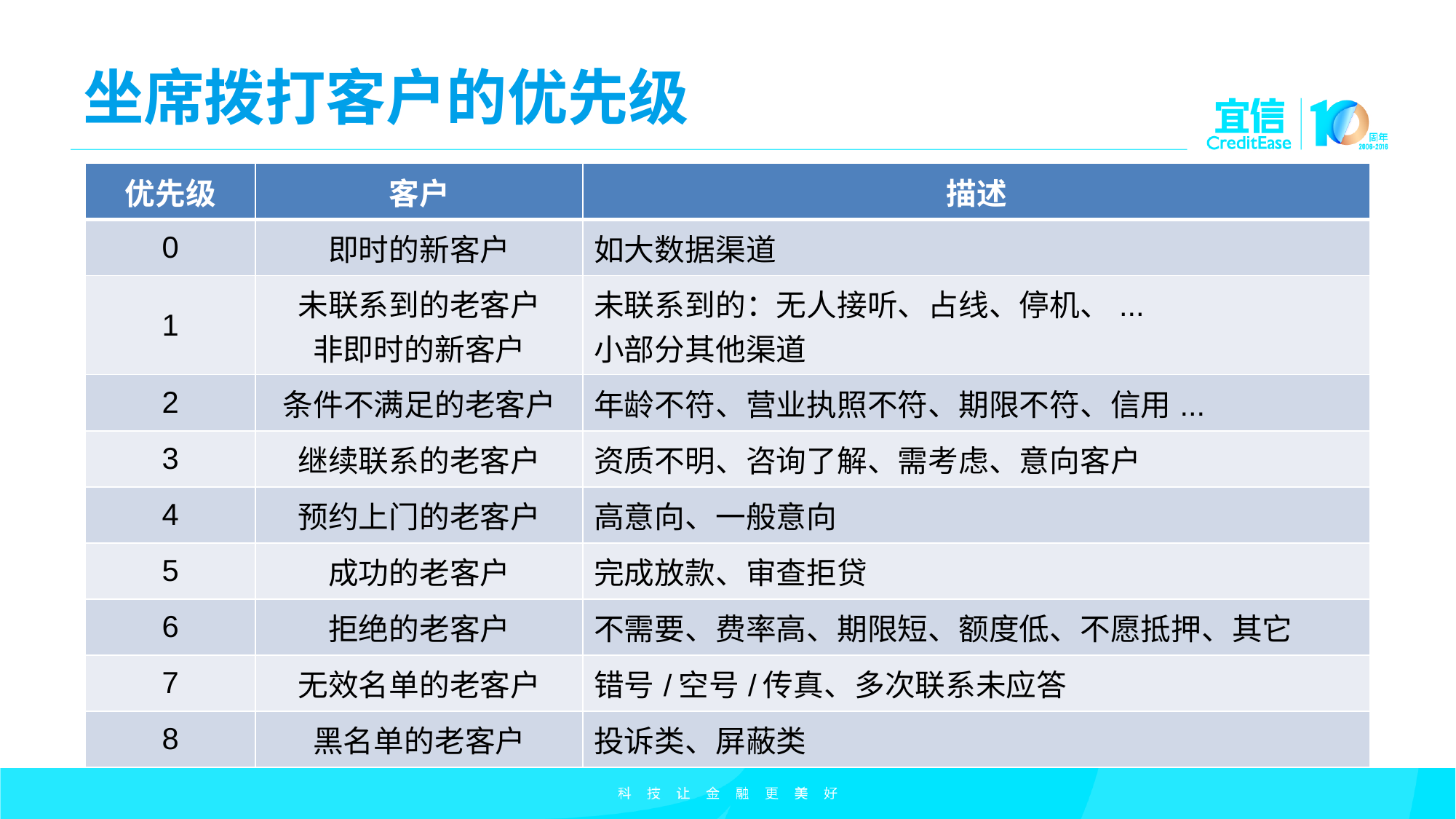

坐席拨打客户的优先级
| 优先级 | 客户 | 描述 |
| --- | --- | --- |
| 0 | 即时的新客户 | 如大数据渠道 |
| 1 | 未联系到的老客户 非即时的新客户 | 未联系到的：无人接听、占线、停机、... 小部分其他渠道 |
| 2 | 条件不满足的老客户 | 年龄不符、营业执照不符、期限不符、信用... |
| 3 | 继续联系的老客户 | 资质不明、咨询了解、需考虑、意向客户 |
| 4 | 预约上门的老客户 | 高意向、一般意向 |
| 5 | 成功的老客户 | 完成放款、审查拒贷 |
| 6 | 拒绝的老客户 | 不需要、费率高、期限短、额度低、不愿抵押、其它 |
| 7 | 无效名单的老客户 | 错号/空号/传真、多次联系未应答 |
| 8 | 黑名单的老客户 | 投诉类、屏蔽类 |